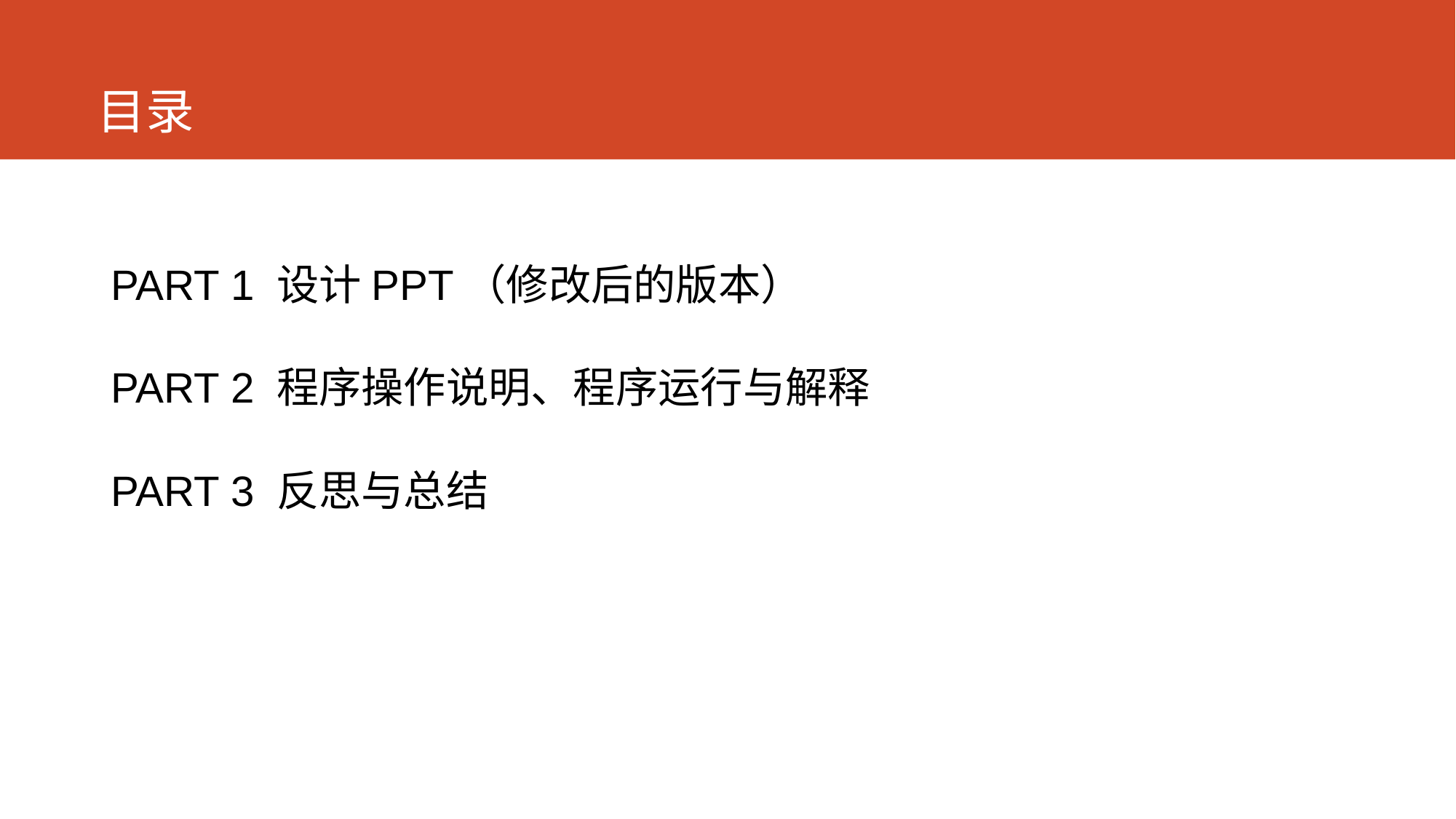

# 目录

PART 1 设计PPT（修改后的版本）
PART 2 程序操作说明、程序运行与解释
PART 3 反思与总结